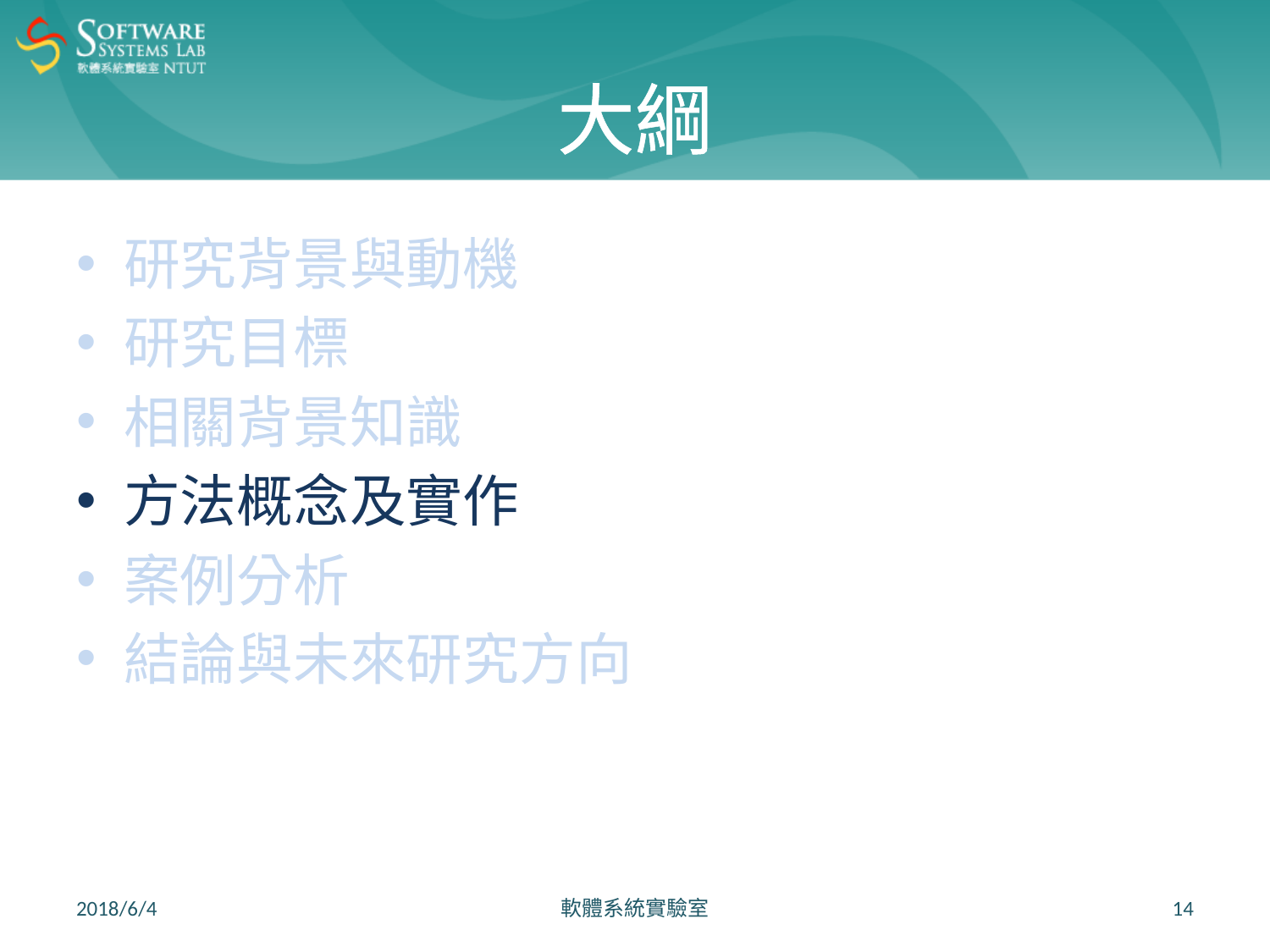

# 大綱
研究背景與動機
研究目標
相關背景知識
方法概念及實作
案例分析
結論與未來研究方向
2018/6/4
軟體系統實驗室
14